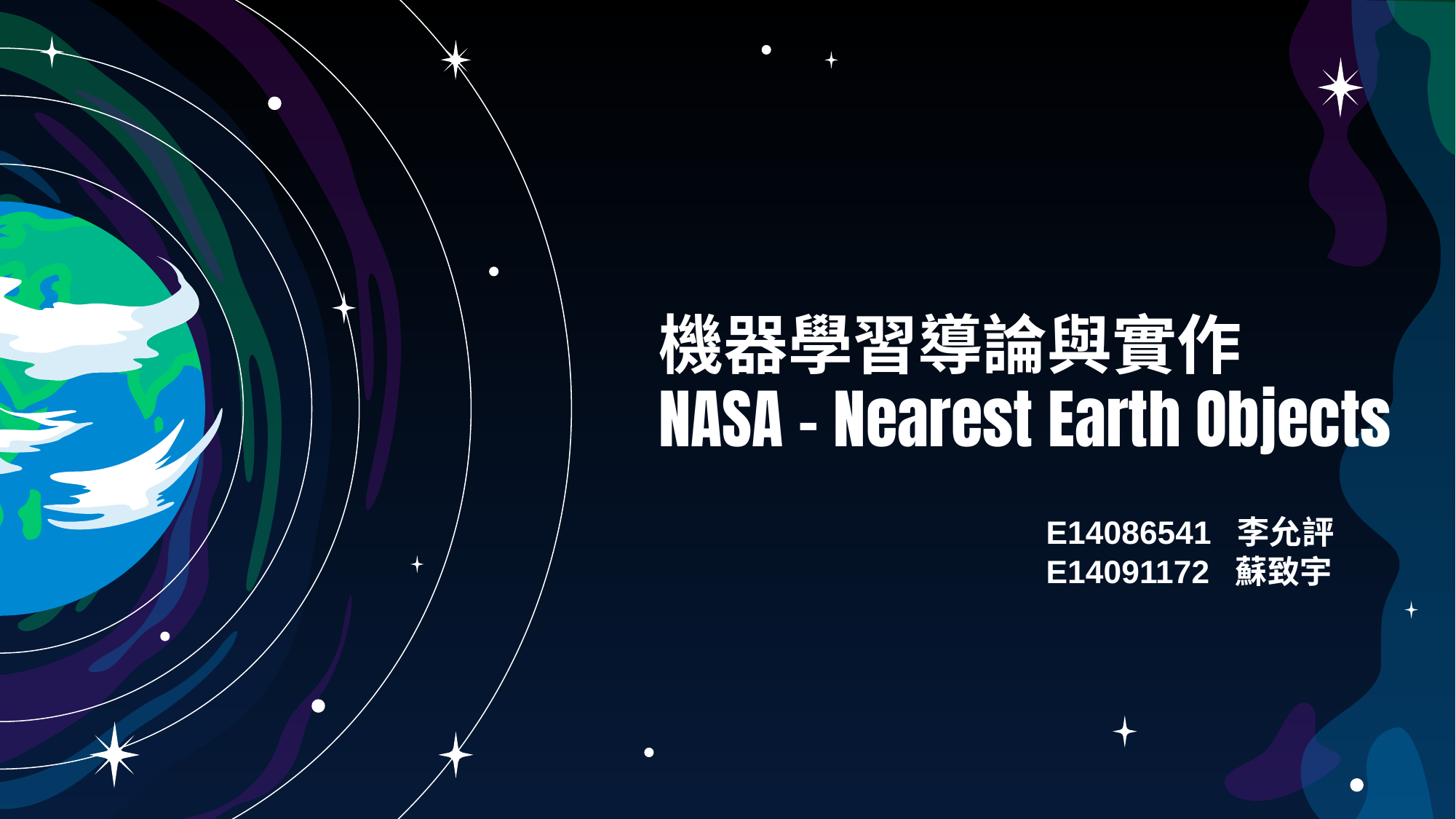

# 機器學習導論與實作 NASA - Nearest Earth Objects

E14086541  李允評
E14091172  蘇致宇